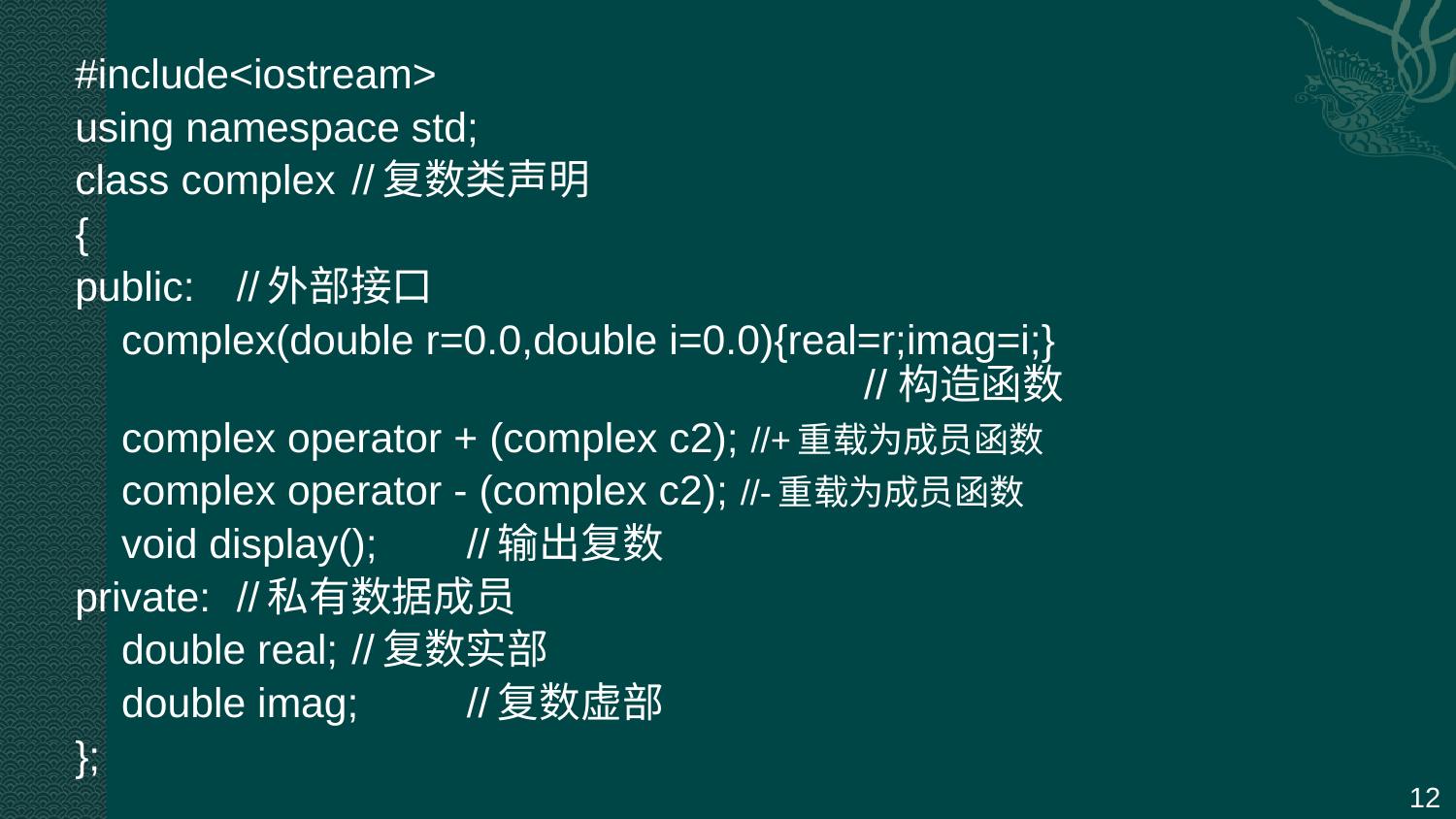

#include<iostream>
using namespace std;
class complex	//复数类声明
{
public:	//外部接口
	complex(double r=0.0,double i=0.0){real=r;imag=i;}
                                                                //构造函数
	complex operator + (complex c2); //+重载为成员函数
	complex operator - (complex c2); //-重载为成员函数
	void display();	//输出复数
private:	//私有数据成员
	double real;	//复数实部
	double imag;	//复数虚部
};
12